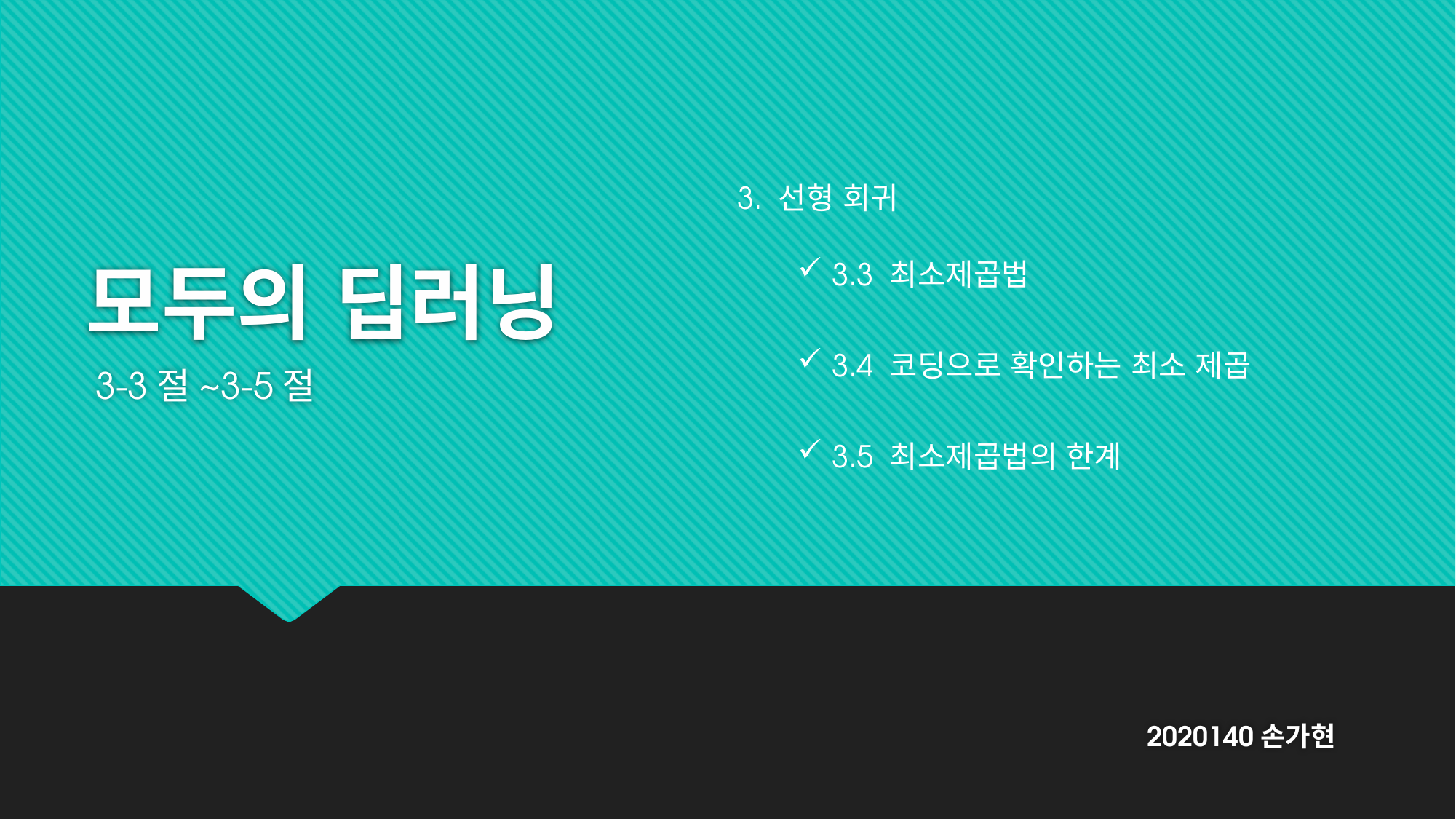

# 모두의 딥러닝
3. 선형 회귀
3.3 최소제곱법
3.4 코딩으로 확인하는 최소 제곱
3.5 최소제곱법의 한계
3-3절~3-5절
2020140손가현